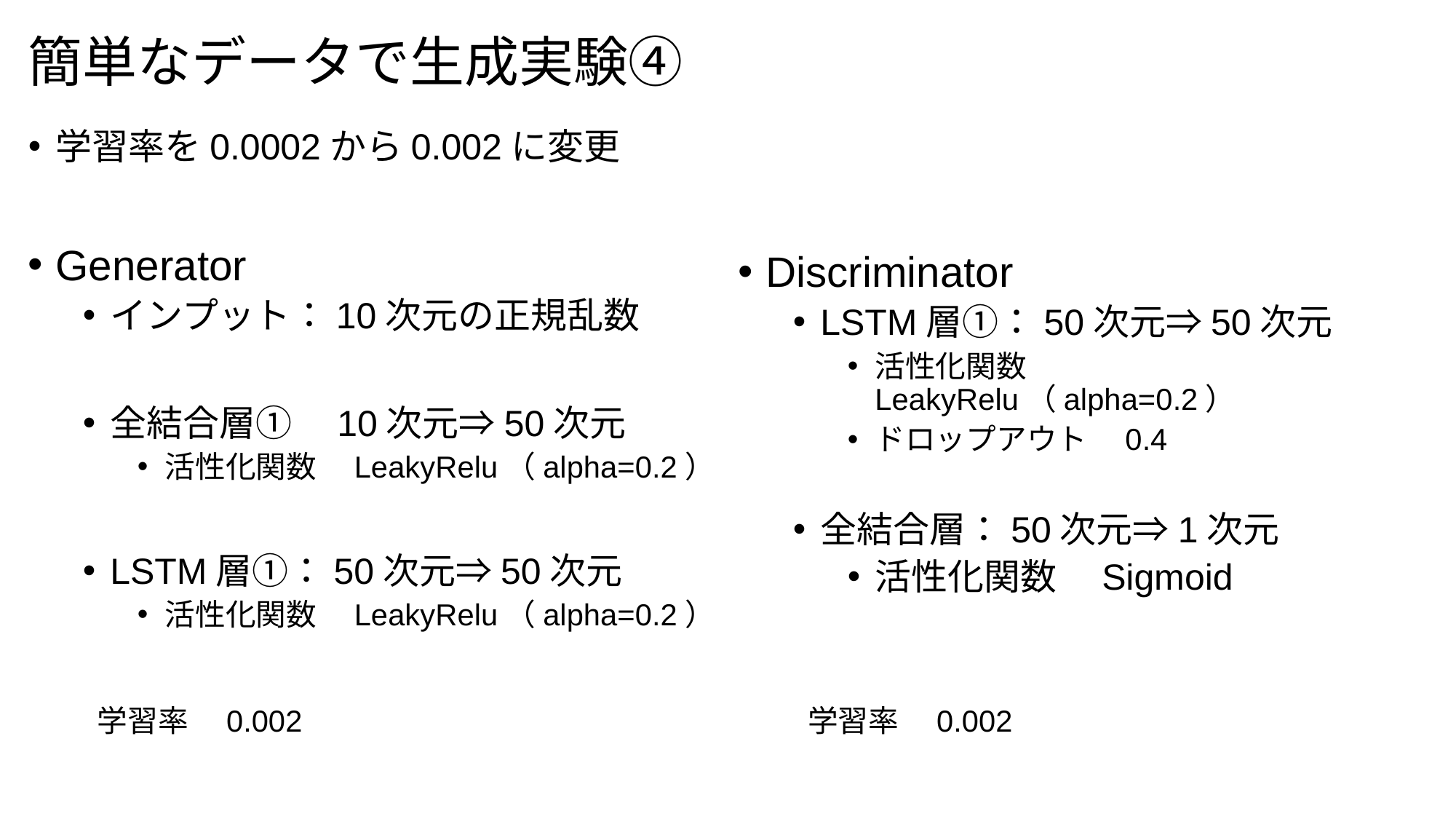

# 簡単なデータで生成実験④
学習率を0.0002から0.002に変更
Generator
インプット：10次元の正規乱数

全結合層①　10次元⇒50次元
活性化関数　LeakyRelu（alpha=0.2）

LSTM層①：50次元⇒50次元
活性化関数　LeakyRelu（alpha=0.2）
Discriminator
LSTM層①：50次元⇒50次元
活性化関数　LeakyRelu（alpha=0.2）
ドロップアウト　0.4

全結合層：50次元⇒1次元
活性化関数　Sigmoid
学習率　0.002
学習率　0.002